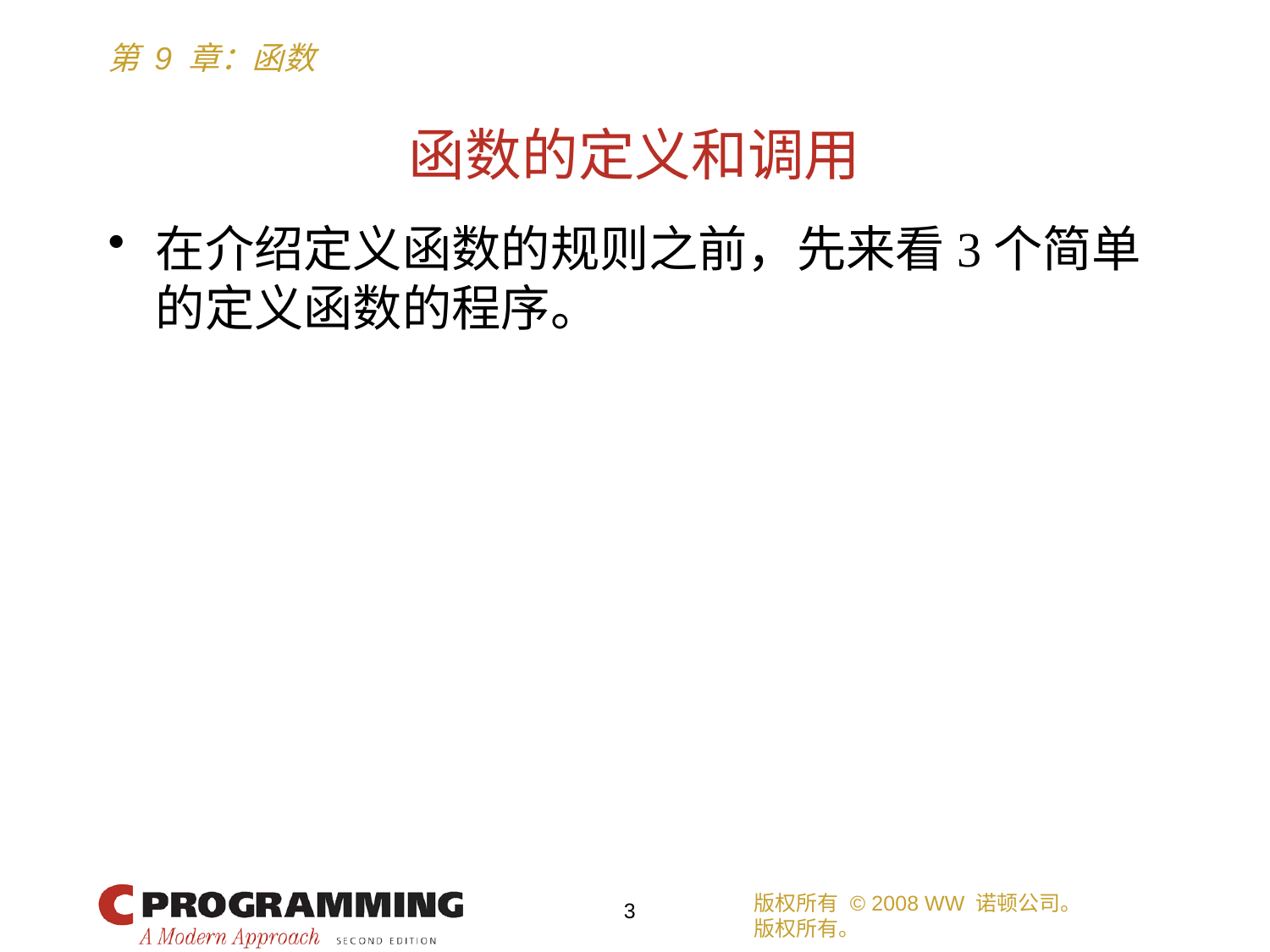

# 函数的定义和调用
在介绍定义函数的规则之前，先来看3个简单的定义函数的程序。
版权所有 © 2008 WW 诺顿公司。
版权所有。
3